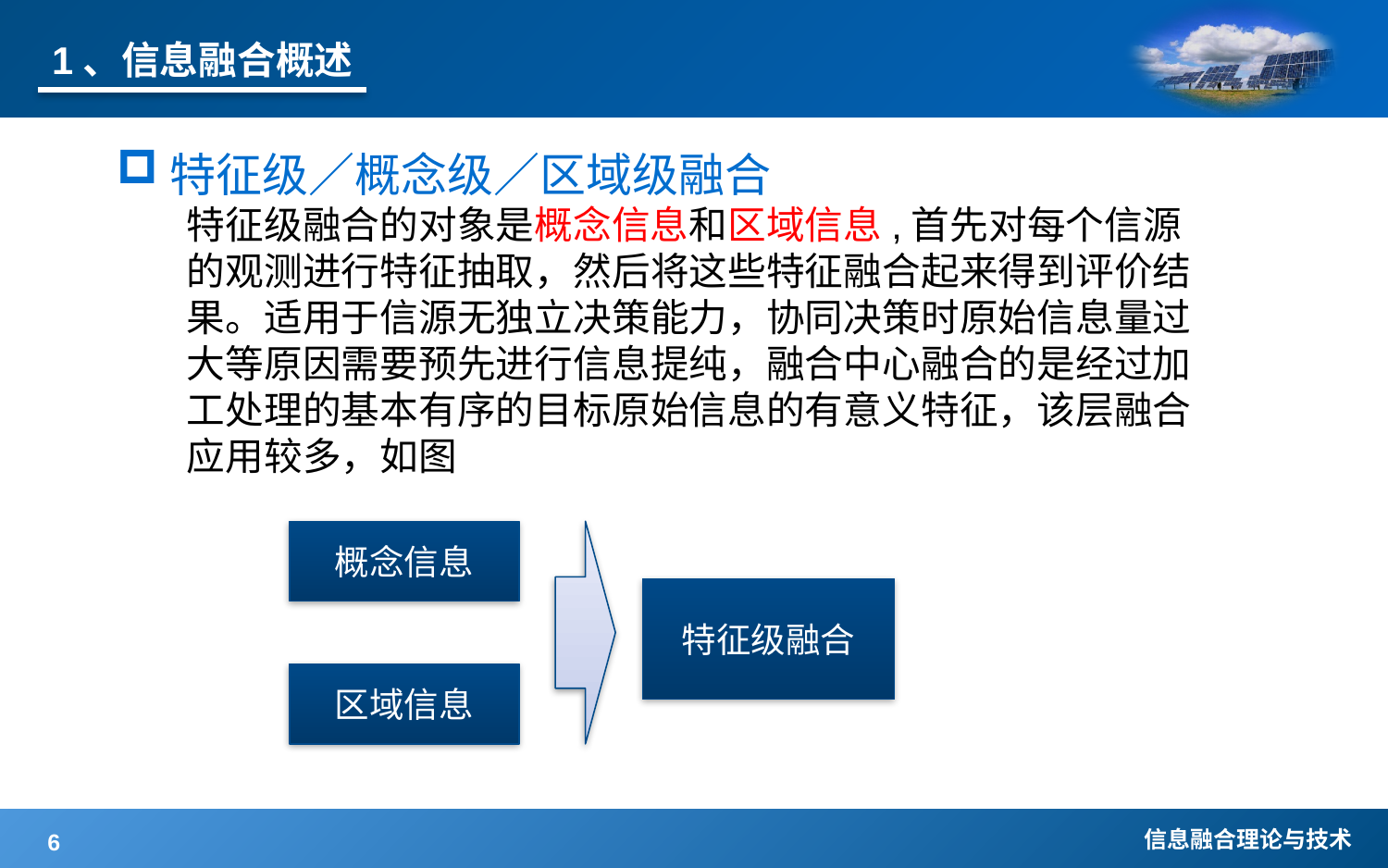

1、信息融合概述
特征级／概念级／区域级融合
特征级融合的对象是概念信息和区域信息,首先对每个信源的观测进行特征抽取，然后将这些特征融合起来得到评价结果。适用于信源无独立决策能力，协同决策时原始信息量过大等原因需要预先进行信息提纯，融合中心融合的是经过加工处理的基本有序的目标原始信息的有意义特征，该层融合应用较多，如图
概念信息

特征级融合
区域信息